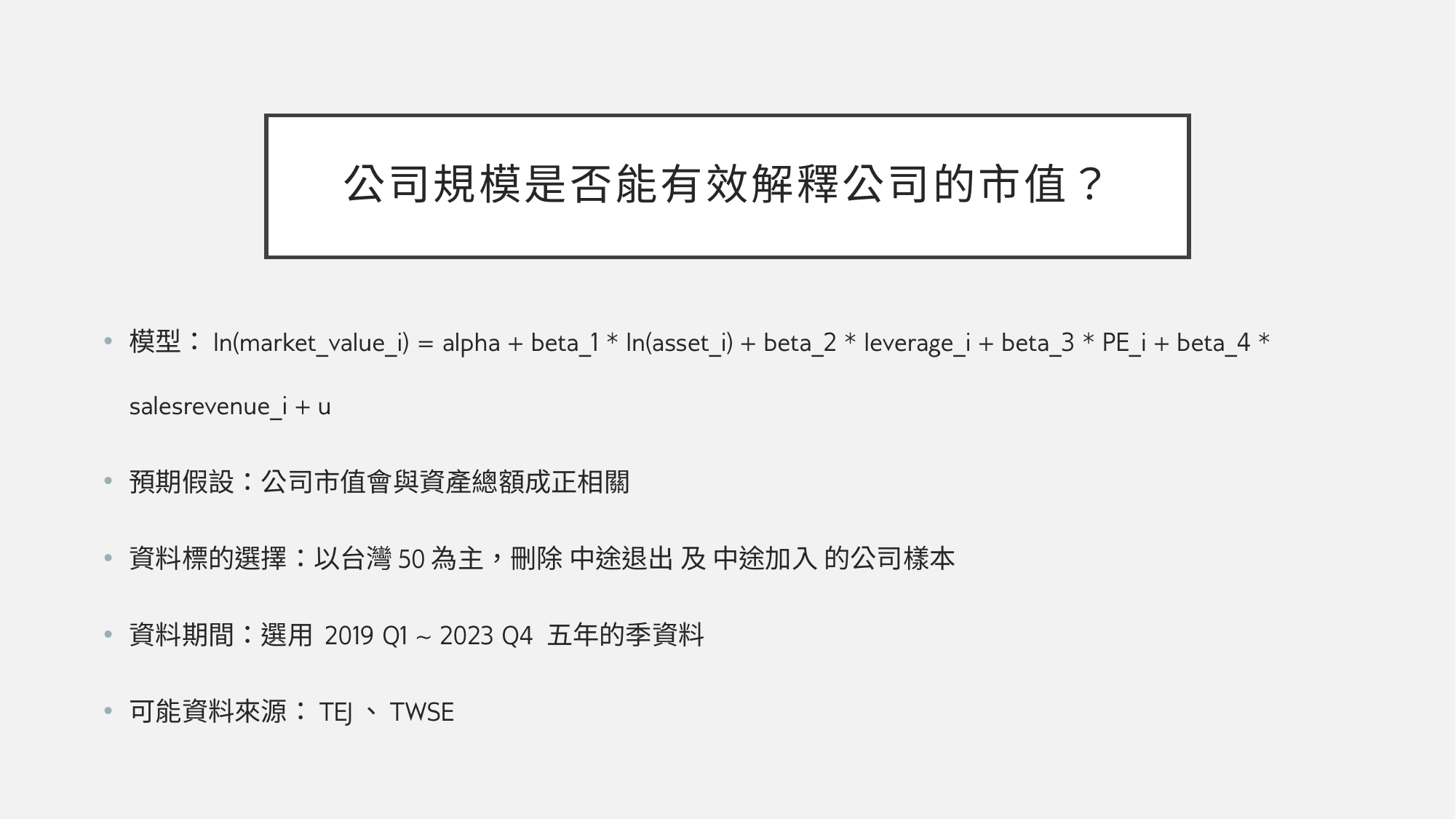

# 公司規模是否能有效解釋公司的市值？
模型：ln(market_value_i) = alpha + beta_1 * ln(asset_i) + beta_2 * leverage_i + beta_3 * PE_i + beta_4 * salesrevenue_i + u
預期假設：公司市值會與資產總額成正相關
資料標的選擇：以台灣50為主，刪除 中途退出 及 中途加入 的公司樣本
資料期間：選用 2019 Q1 ~ 2023 Q4 五年的季資料
可能資料來源：TEJ、TWSE